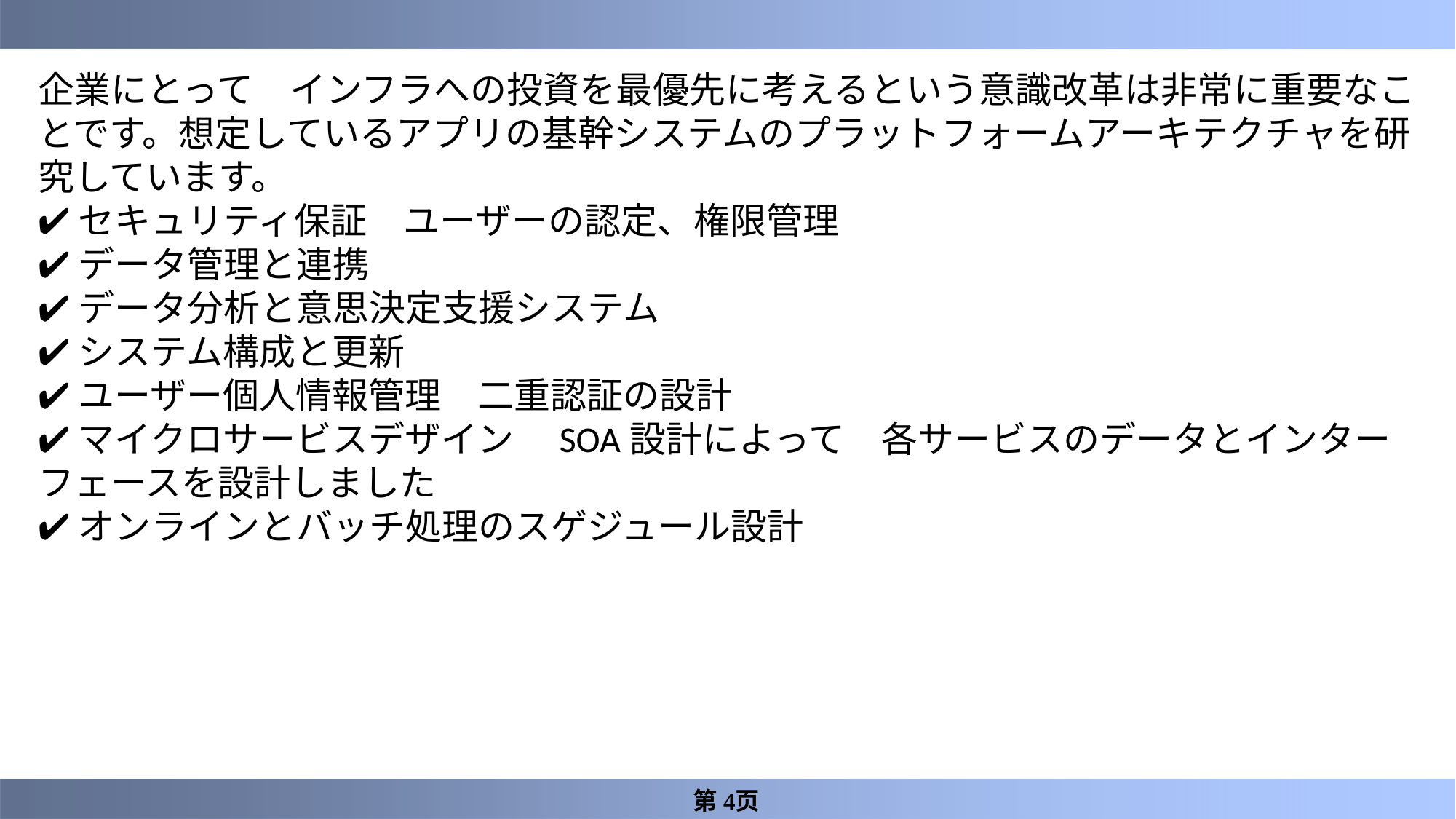

#
企業にとって　インフラへの投資を最優先に考えるという意識改革は非常に重要なことです。想定しているアプリの基幹システムのプラットフォームアーキテクチャを研究しています。
✔セキュリティ保証　ユーザーの認定、権限管理
✔データ管理と連携
✔データ分析と意思決定支援システム
✔システム構成と更新
✔ユーザー個人情報管理　二重認証の設計
✔マイクロサービスデザイン　SOA設計によって　各サービスのデータとインターフェースを設計しました
✔オンラインとバッチ処理のスゲジュール設計
第4页